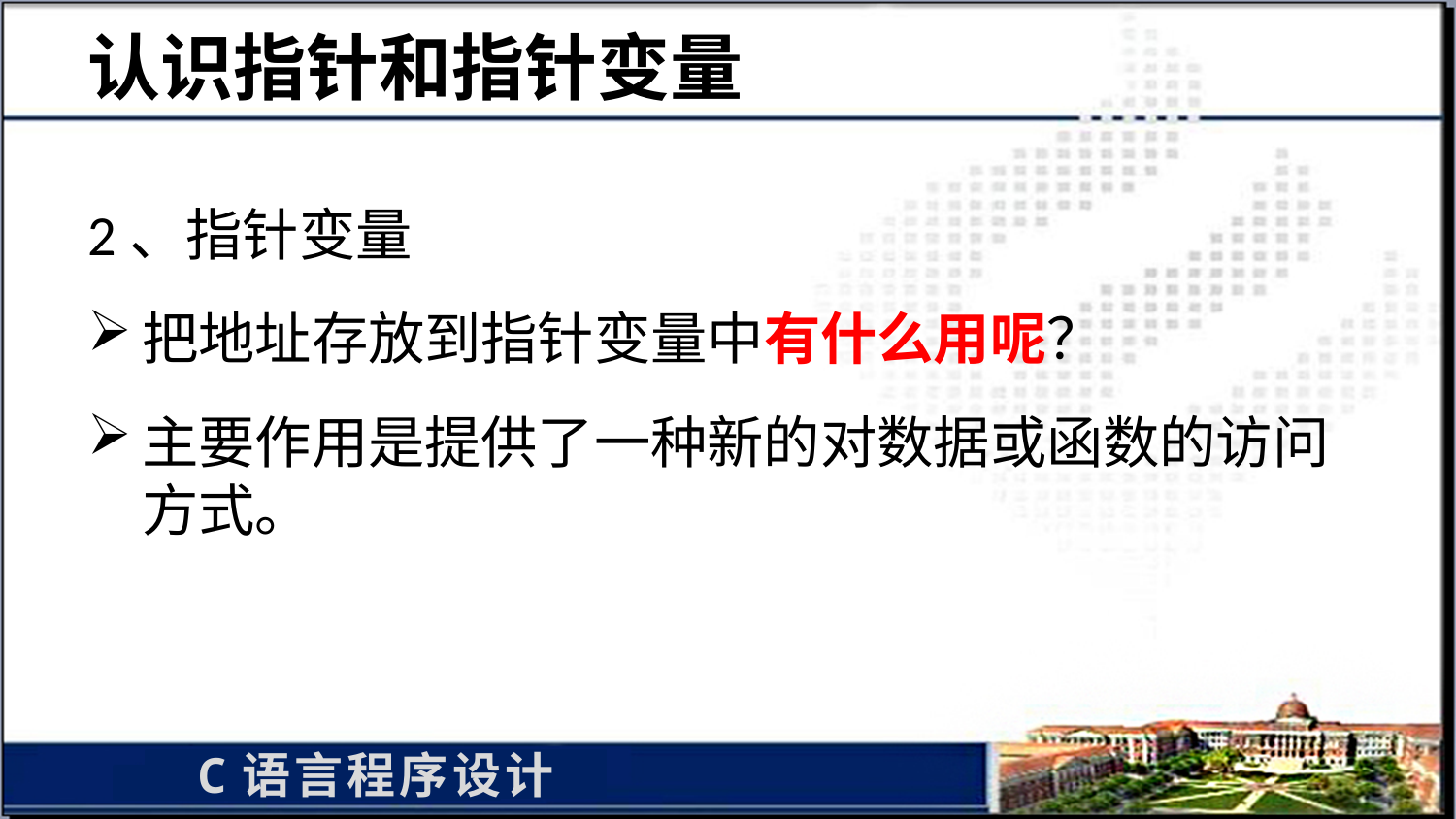

# 认识指针和指针变量
2、指针变量
把地址存放到指针变量中有什么用呢？
主要作用是提供了一种新的对数据或函数的访问方式。